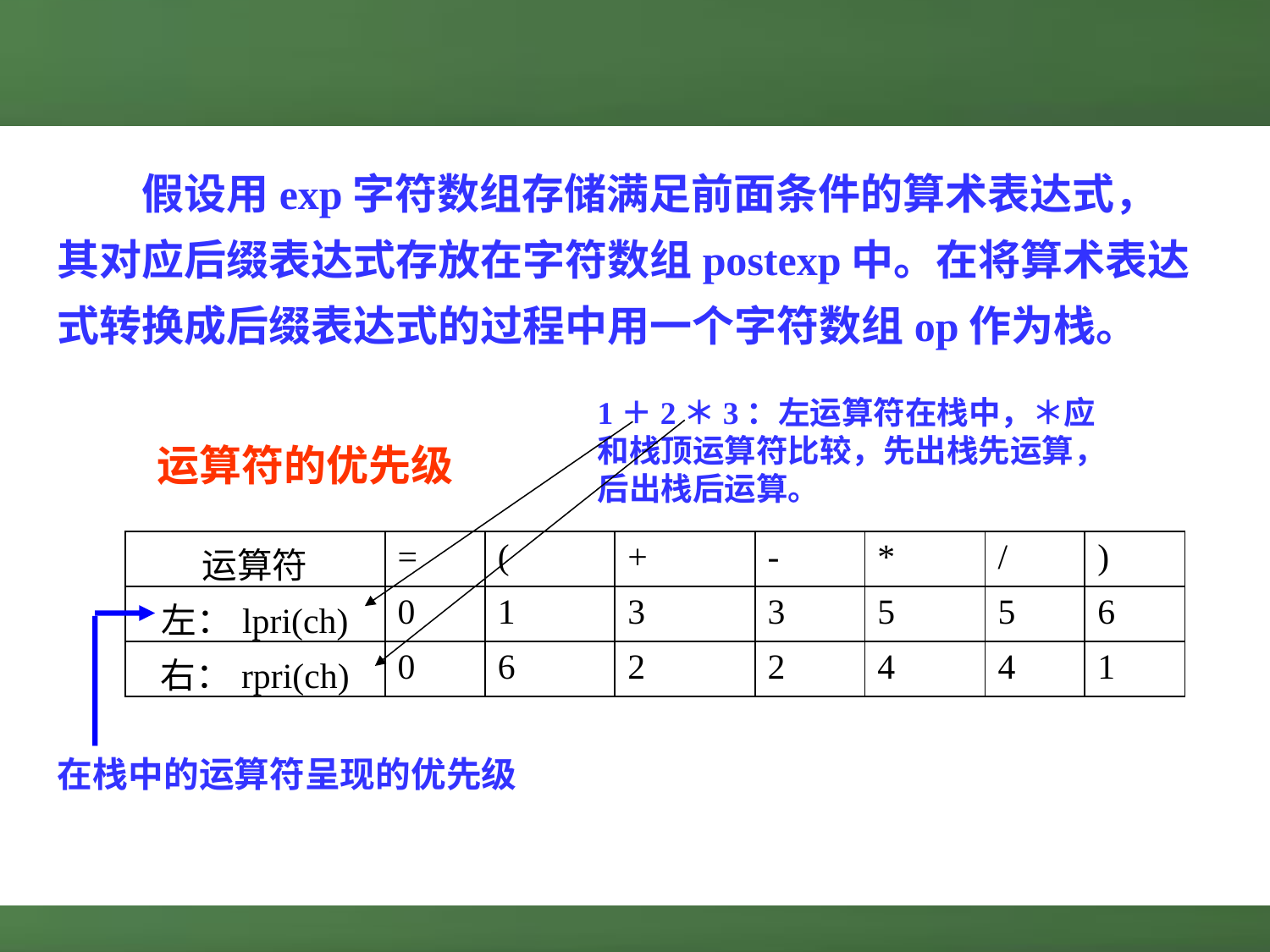

假设用exp字符数组存储满足前面条件的算术表达式，其对应后缀表达式存放在字符数组postexp中。在将算术表达式转换成后缀表达式的过程中用一个字符数组op作为栈。
1＋2＊3：左运算符在栈中，＊应和栈顶运算符比较，先出栈先运算，后出栈后运算。

运算符的优先级
| 运算符 | = | ( | + | - | \* | / | ) |
| --- | --- | --- | --- | --- | --- | --- | --- |
| 左：lpri(ch) | 0 | 1 | 3 | 3 | 5 | 5 | 6 |
| 右：rpri(ch) | 0 | 6 | 2 | 2 | 4 | 4 | 1 |

在栈中的运算符呈现的优先级